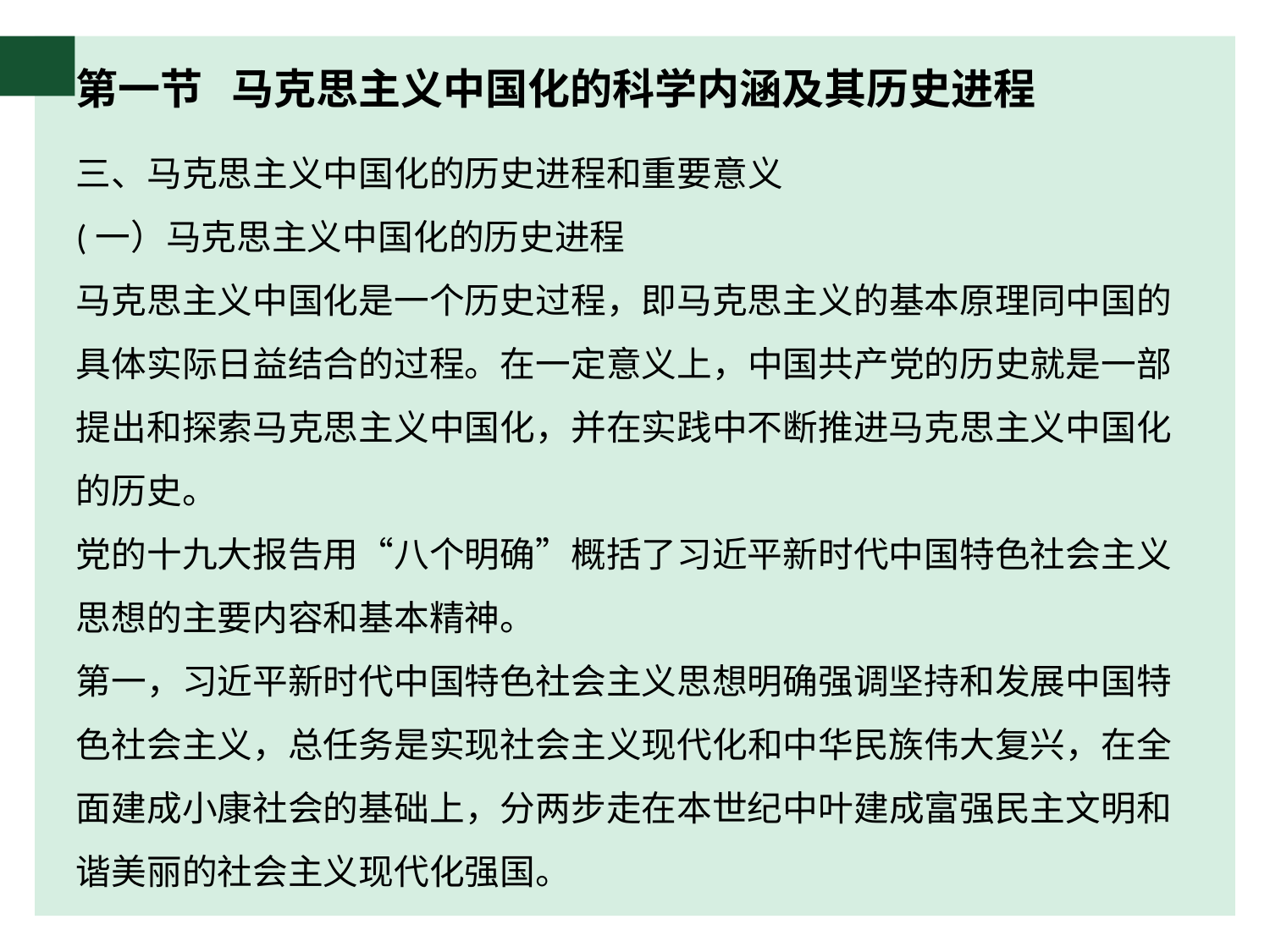

# 第一节   马克思主义中国化的科学内涵及其历史进程
三、马克思主义中国化的历史进程和重要意义
(一）马克思主义中国化的历史进程
马克思主义中国化是一个历史过程，即马克思主义的基本原理同中国的具体实际日益结合的过程。在一定意义上，中国共产党的历史就是一部提出和探索马克思主义中国化，并在实践中不断推进马克思主义中国化的历史。
党的十九大报告用“八个明确”概括了习近平新时代中国特色社会主义思想的主要内容和基本精神。
第一，习近平新时代中国特色社会主义思想明确强调坚持和发展中国特色社会主义，总任务是实现社会主义现代化和中华民族伟大复兴，在全面建成小康社会的基础上，分两步走在本世纪中叶建成富强民主文明和谐美丽的社会主义现代化强国。